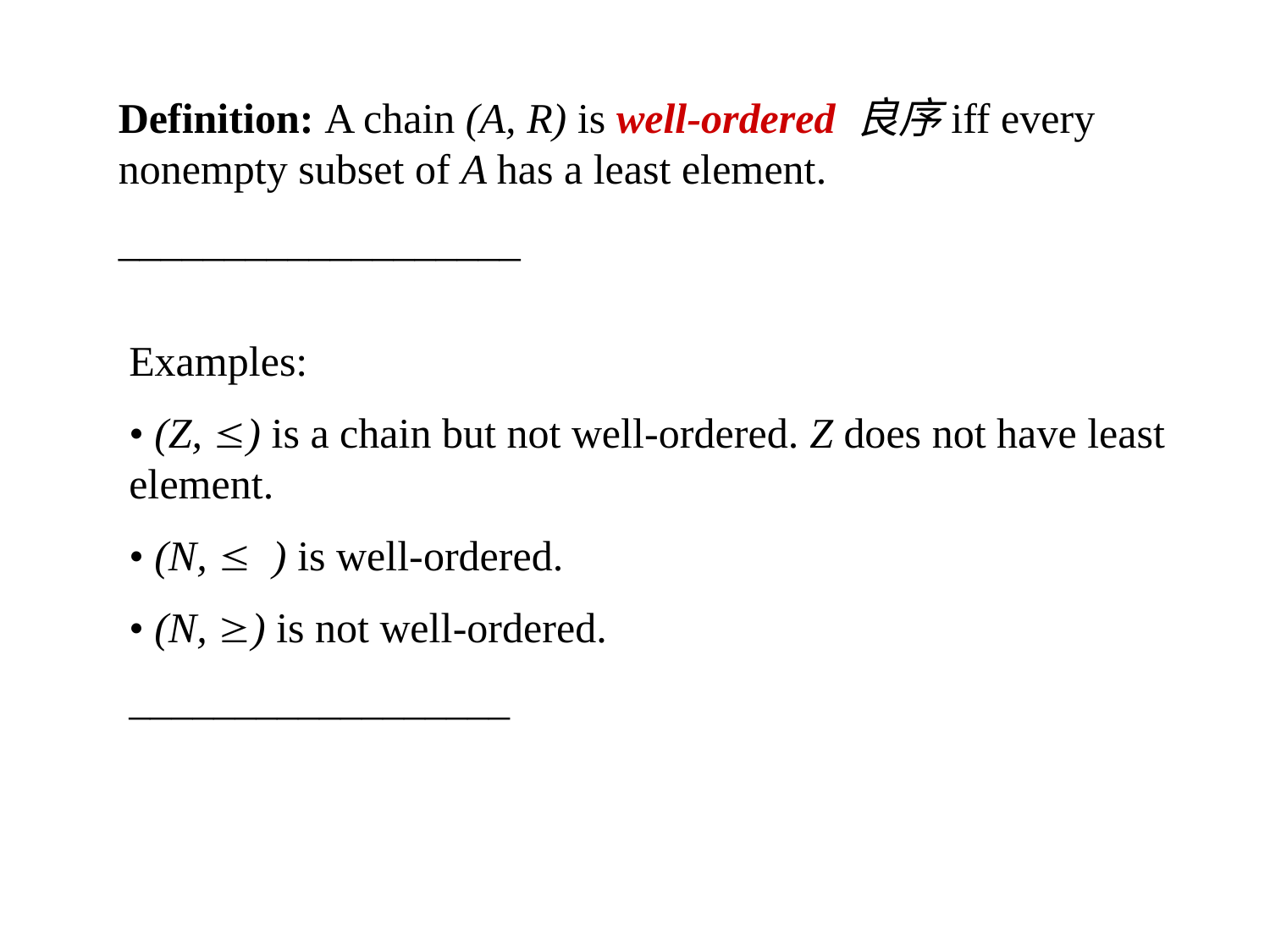

Definition: A chain (A, R) is well-ordered 良序iff every nonempty subset of A has a least element.
___________________

Examples:
• (Z, ≤) is a chain but not well-ordered. Z does not have least element.
• (N, ≤ ) is well-ordered.
• (N, ≥) is not well-ordered.
__________________